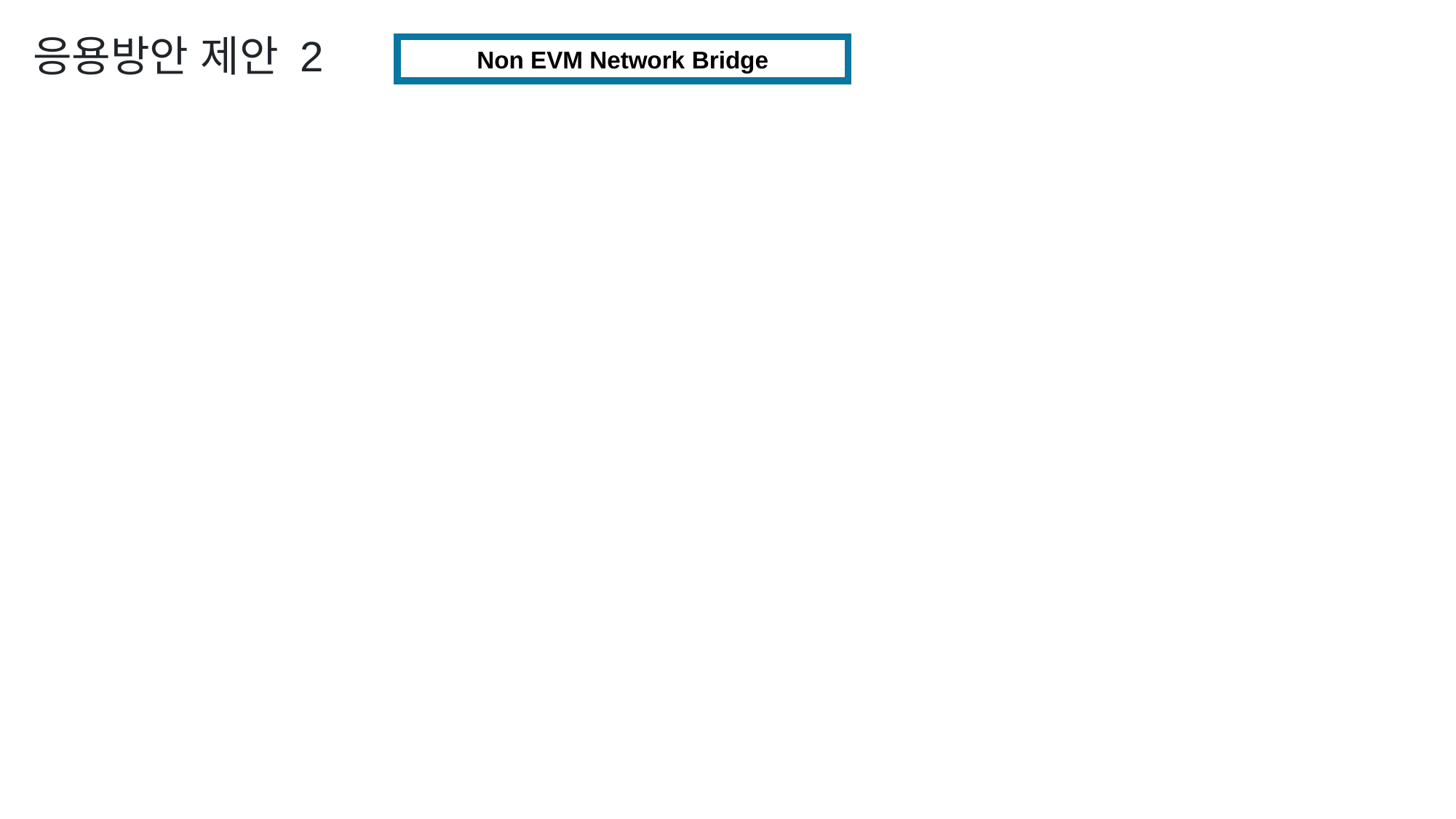

응용방안 제안 2
Non EVM Network Bridge